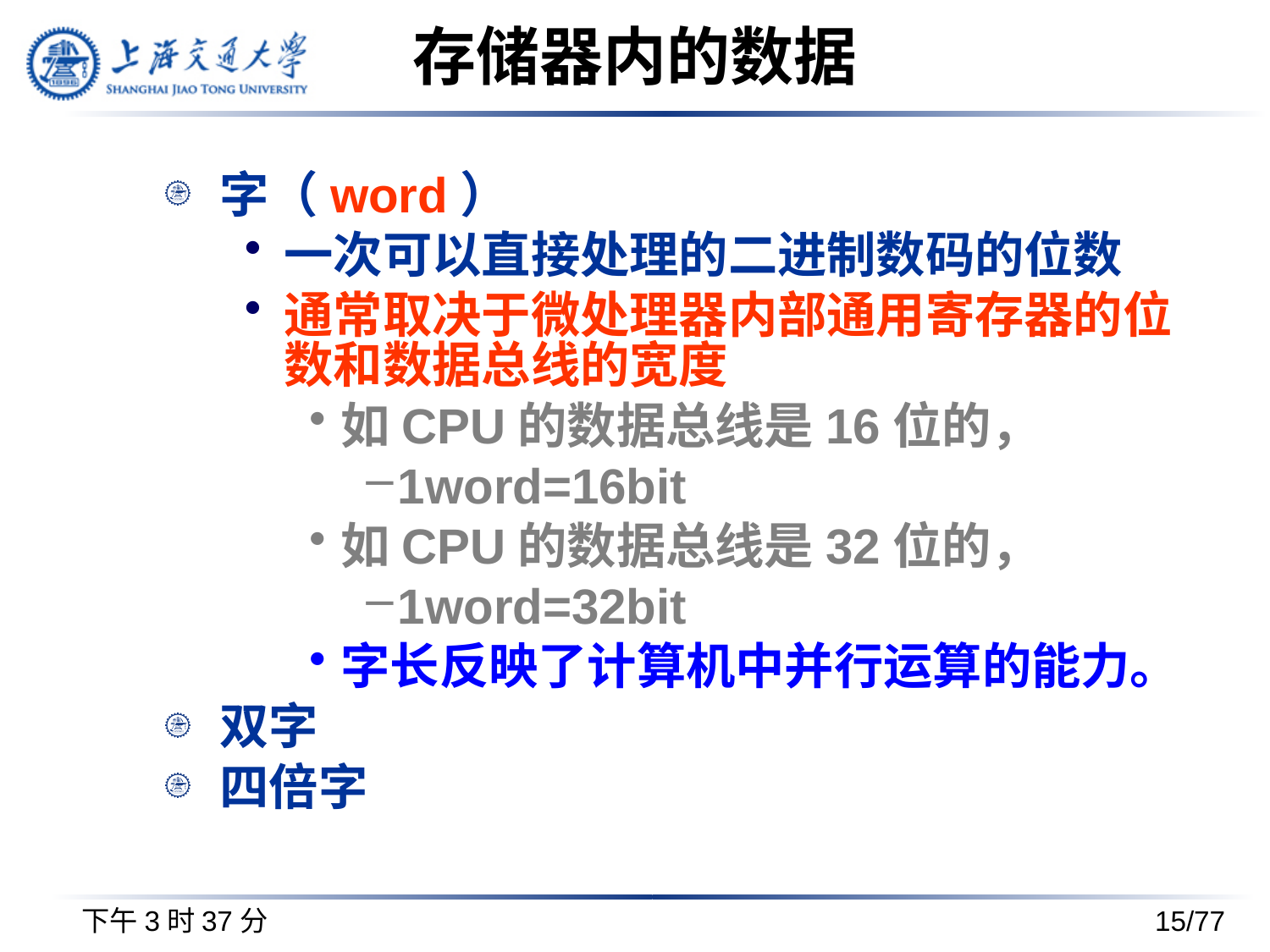

# 存储器内的数据
字（word）
一次可以直接处理的二进制数码的位数
通常取决于微处理器内部通用寄存器的位数和数据总线的宽度
如CPU的数据总线是16位的，
1word=16bit
如CPU的数据总线是32位的，
1word=32bit
字长反映了计算机中并行运算的能力。
双字
四倍字
下午3时37分
15/77